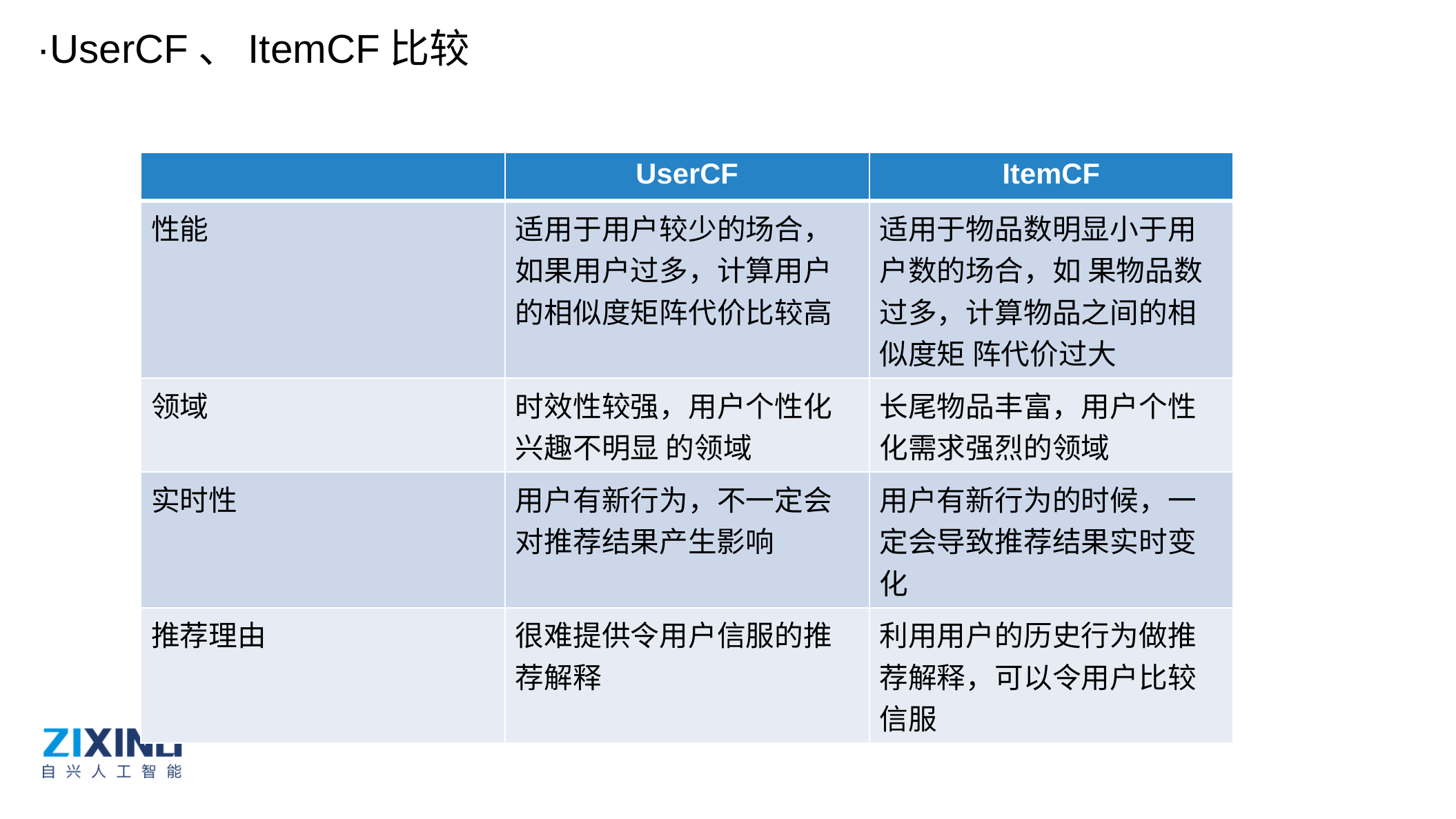

·UserCF、ItemCF比较
|  | UserCF | ItemCF |
| --- | --- | --- |
| 性能 | 适用于用户较少的场合，如果用户过多，计算用户的相似度矩阵代价比较高 | 适用于物品数明显小于用户数的场合，如 果物品数过多，计算物品之间的相似度矩 阵代价过大 |
| 领域 | 时效性较强，用户个性化兴趣不明显 的领域 | 长尾物品丰富，用户个性化需求强烈的领域 |
| 实时性 | 用户有新行为，不一定会对推荐结果产生影响 | 用户有新行为的时候，一定会导致推荐结果实时变化 |
| 推荐理由 | 很难提供令用户信服的推荐解释 | 利用用户的历史行为做推荐解释，可以令用户比较信服 |